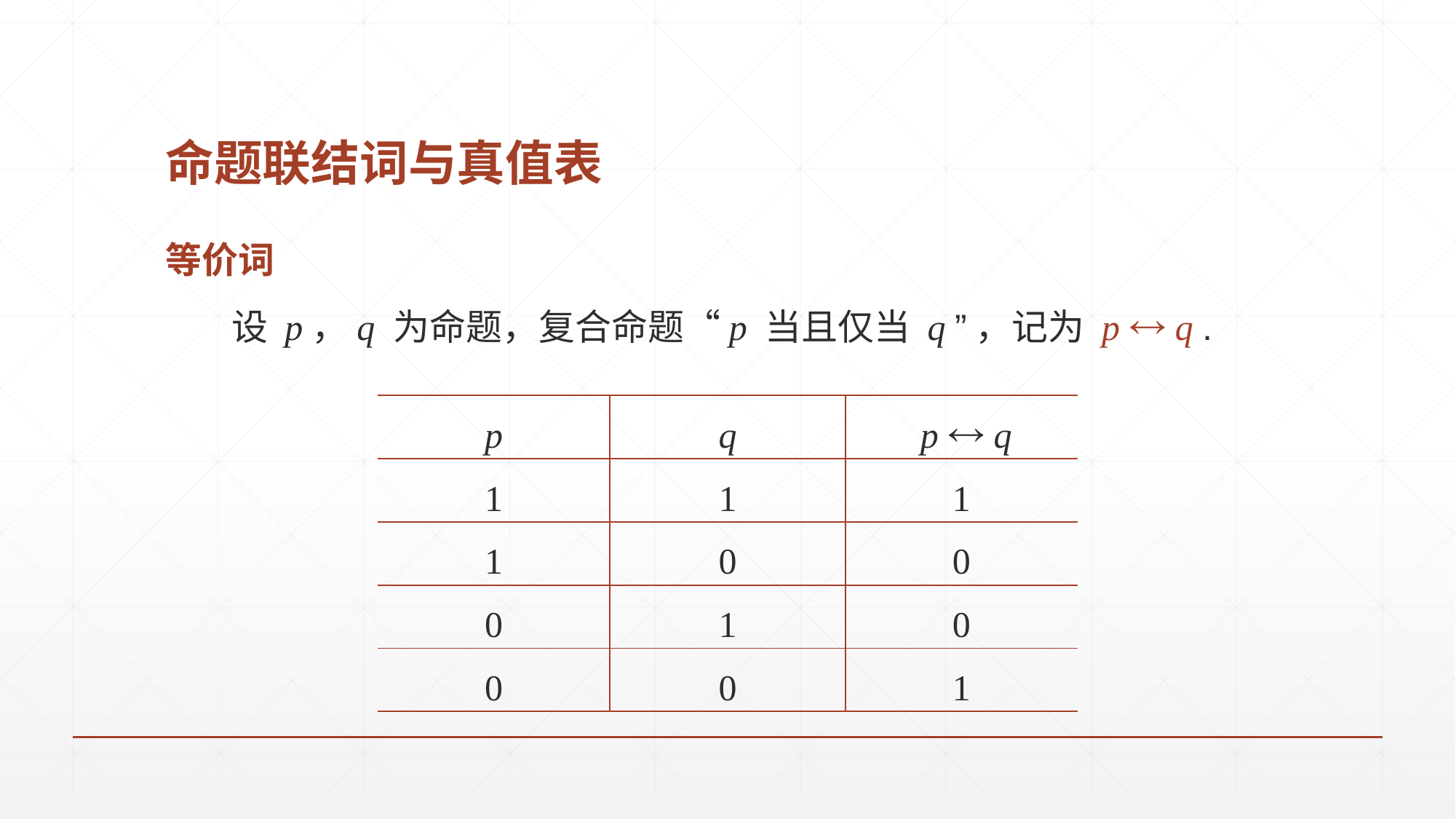

# 命题联结词与真值表
等价词
       设 p，q 为命题，复合命题“p 当且仅当 q ”，记为 p ↔ q .

| p | q | p ↔ q |
| --- | --- | --- |
| 1 | 1 | 1 |
| 1 | 0 | 0 |
| 0 | 1 | 0 |
| 0 | 0 | 1 |